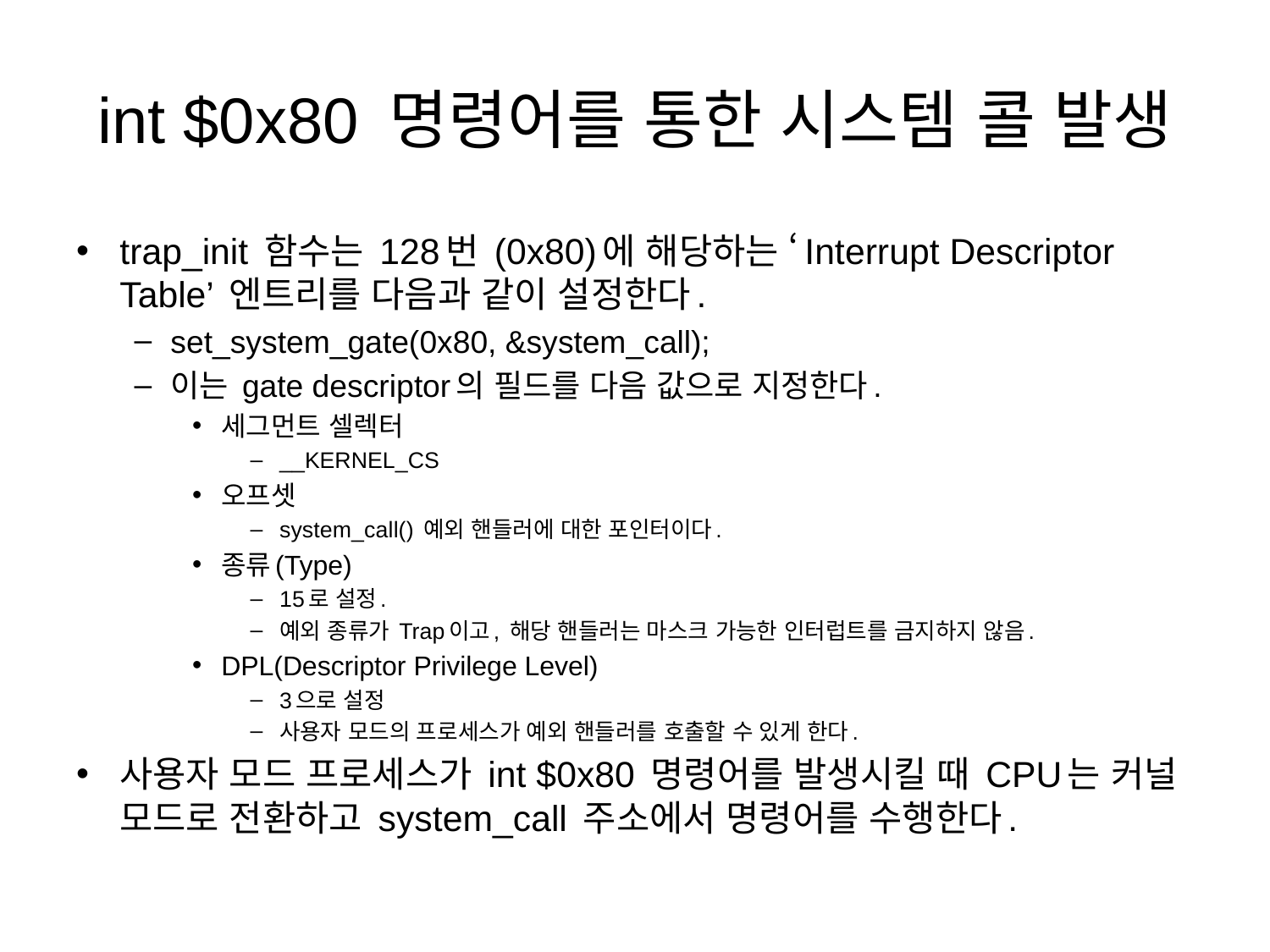

# int $0x80 명령어를 통한 시스템 콜 발생
trap_init 함수는 128번 (0x80)에 해당하는 ‘Interrupt Descriptor Table’ 엔트리를 다음과 같이 설정한다.
set_system_gate(0x80, &system_call);
이는 gate descriptor의 필드를 다음 값으로 지정한다.
세그먼트 셀렉터
__KERNEL_CS
오프셋
system_call() 예외 핸들러에 대한 포인터이다.
종류(Type)
15로 설정.
예외 종류가 Trap이고, 해당 핸들러는 마스크 가능한 인터럽트를 금지하지 않음.
DPL(Descriptor Privilege Level)
3으로 설정
사용자 모드의 프로세스가 예외 핸들러를 호출할 수 있게 한다.
사용자 모드 프로세스가 int $0x80 명령어를 발생시킬 때 CPU는 커널 모드로 전환하고 system_call 주소에서 명령어를 수행한다.